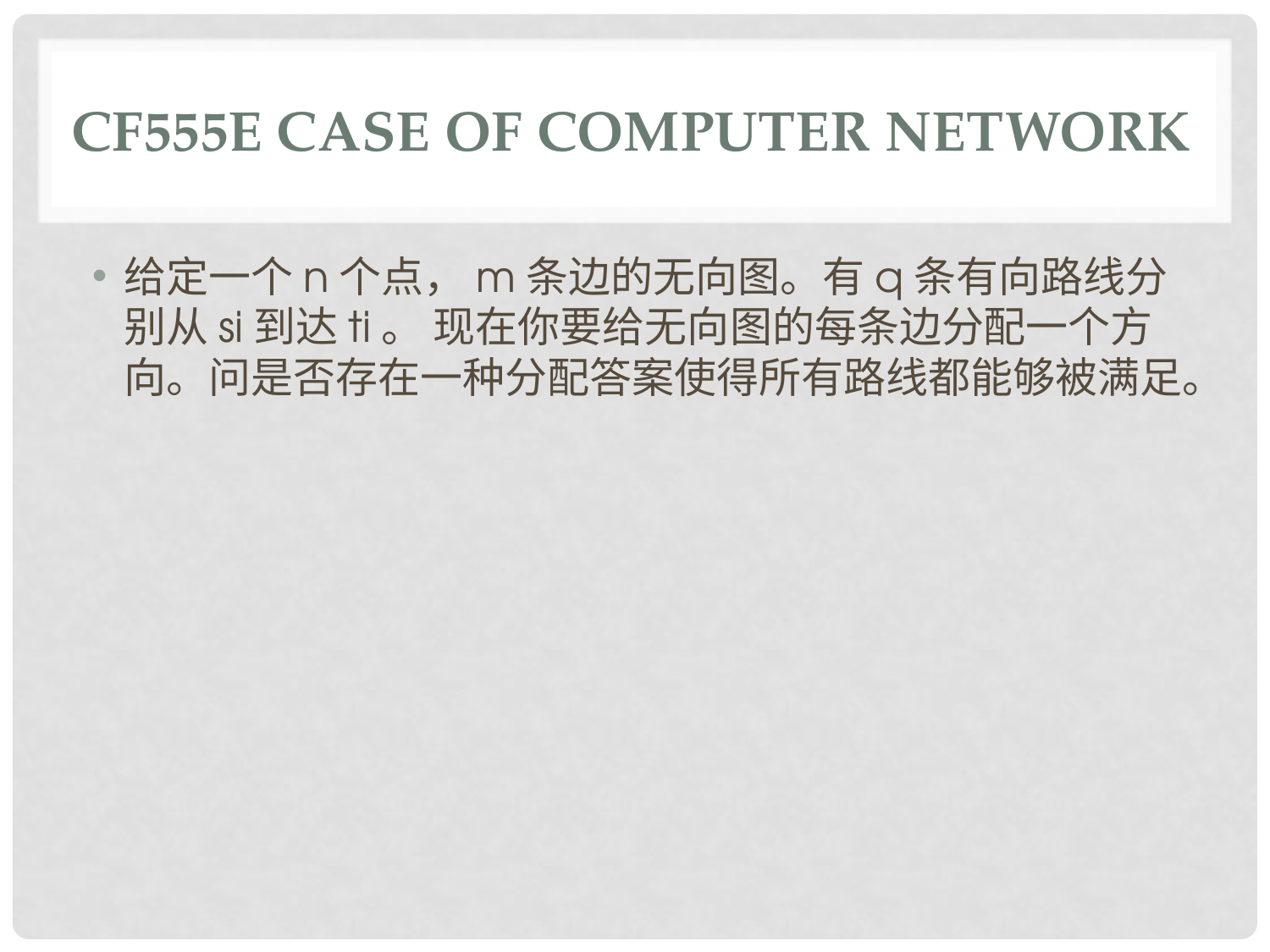

# CF555E Case of Computer Network
给定一个n个点，m条边的无向图。有q条有向路线分别从si到达ti。 现在你要给无向图的每条边分配一个方向。问是否存在一种分配答案使得所有路线都能够被满足。